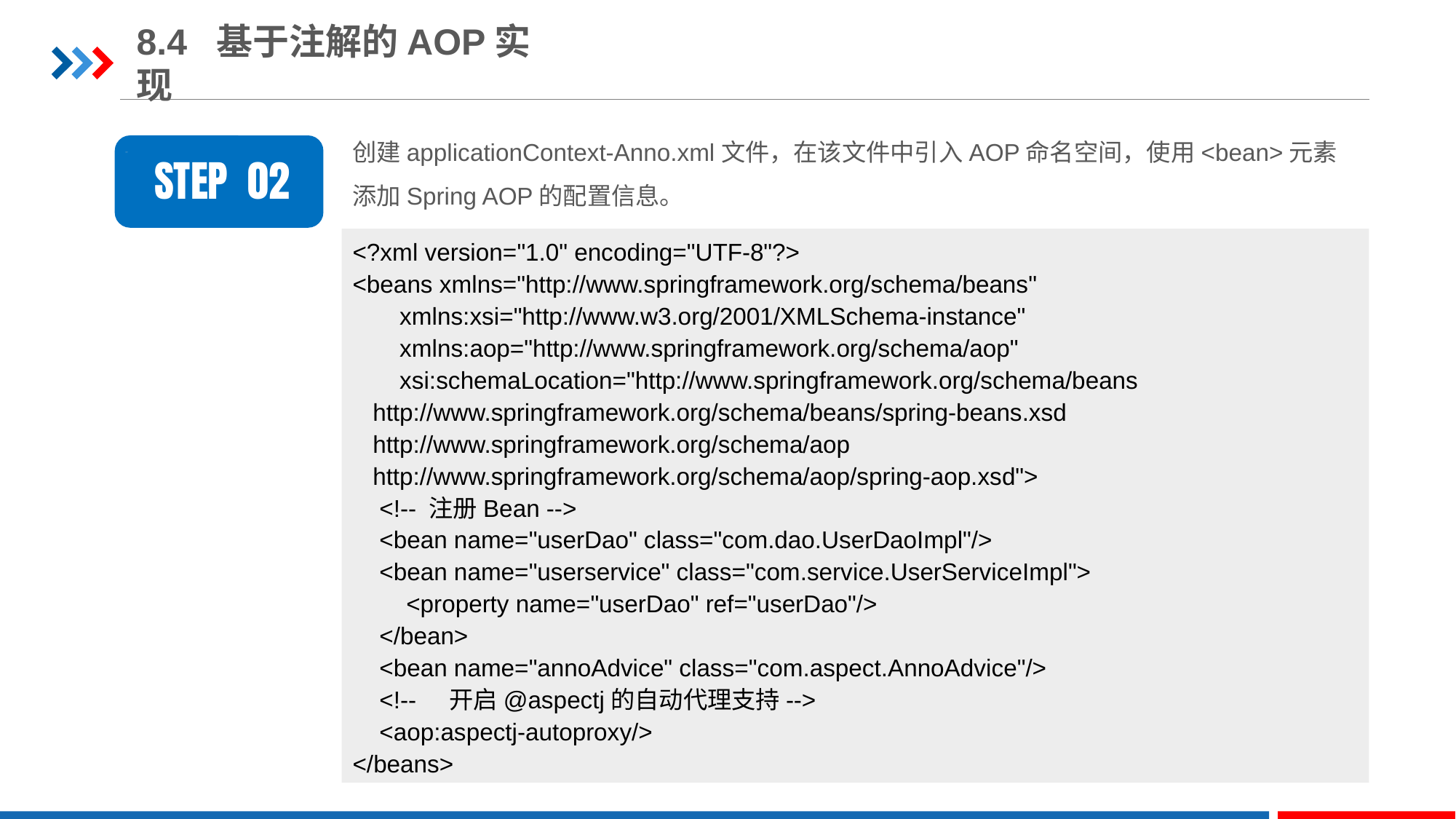

8.4  基于注解的AOP实现
创建applicationContext-Anno.xml文件，在该文件中引入AOP命名空间，使用<bean>元素添加Spring AOP的配置信息。

STEP  02
<?xml version="1.0" encoding="UTF-8"?>
<beans xmlns="http://www.springframework.org/schema/beans"
       xmlns:xsi="http://www.w3.org/2001/XMLSchema-instance"
       xmlns:aop="http://www.springframework.org/schema/aop"
       xsi:schemaLocation="http://www.springframework.org/schema/beans
   http://www.springframework.org/schema/beans/spring-beans.xsd
   http://www.springframework.org/schema/aop
   http://www.springframework.org/schema/aop/spring-aop.xsd">
    <!-- 注册Bean -->
    <bean name="userDao" class="com.dao.UserDaoImpl"/>
    <bean name="userservice" class="com.service.UserServiceImpl">
        <property name="userDao" ref="userDao"/>
    </bean>
    <bean name="annoAdvice" class="com.aspect.AnnoAdvice"/>
    <!--    开启@aspectj的自动代理支持-->
    <aop:aspectj-autoproxy/>
</beans>